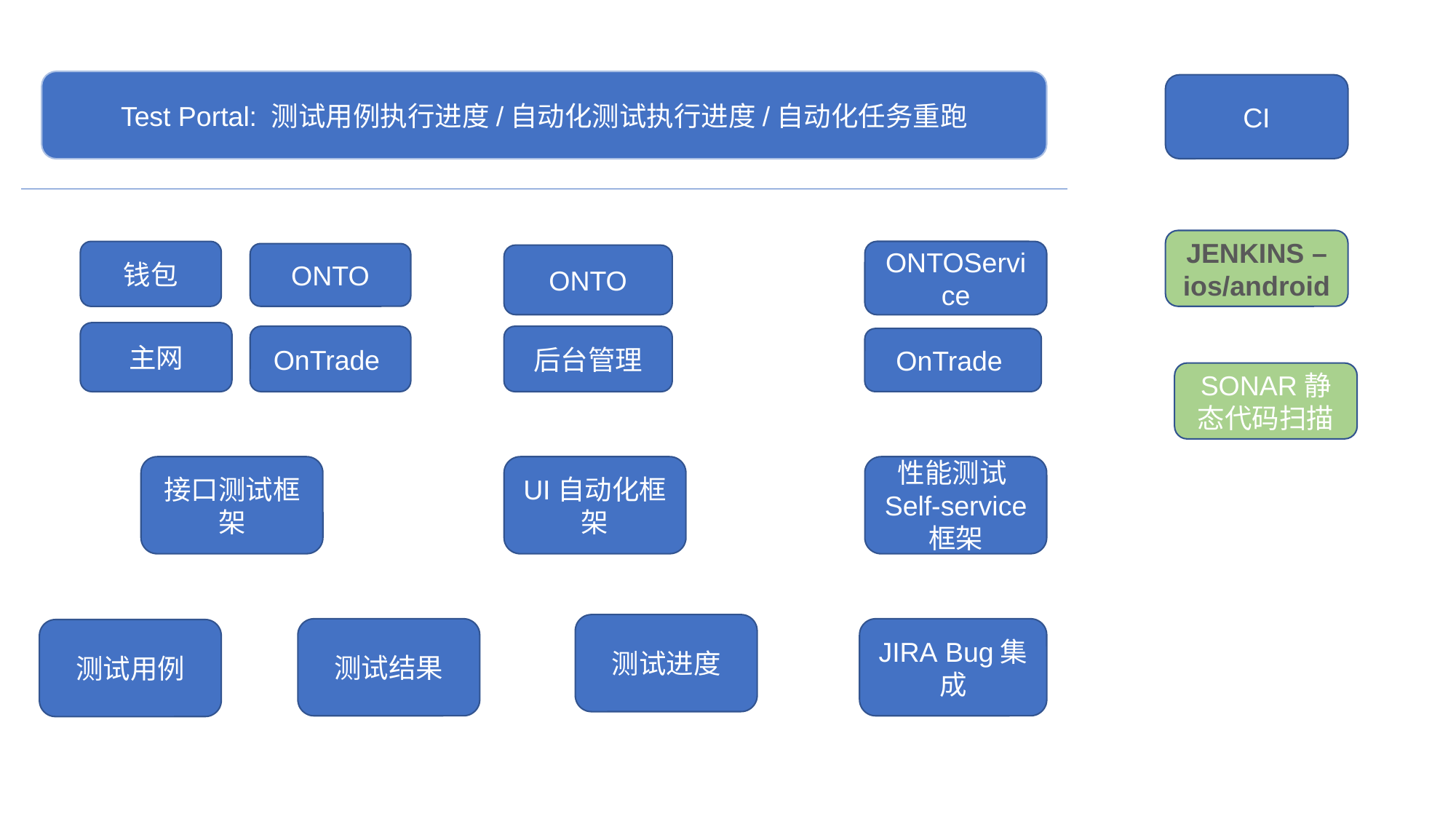

Test Portal: 测试用例执行进度/自动化测试执行进度/自动化任务重跑
CI
JENKINS – ios/android
钱包
ONTOService
ONTO
ONTO
主网
OnTrade
后台管理
OnTrade
SONAR静态代码扫描
接口测试框架
UI自动化框架
性能测试Self-service 框架
测试进度
测试结果
JIRA Bug集成
测试用例